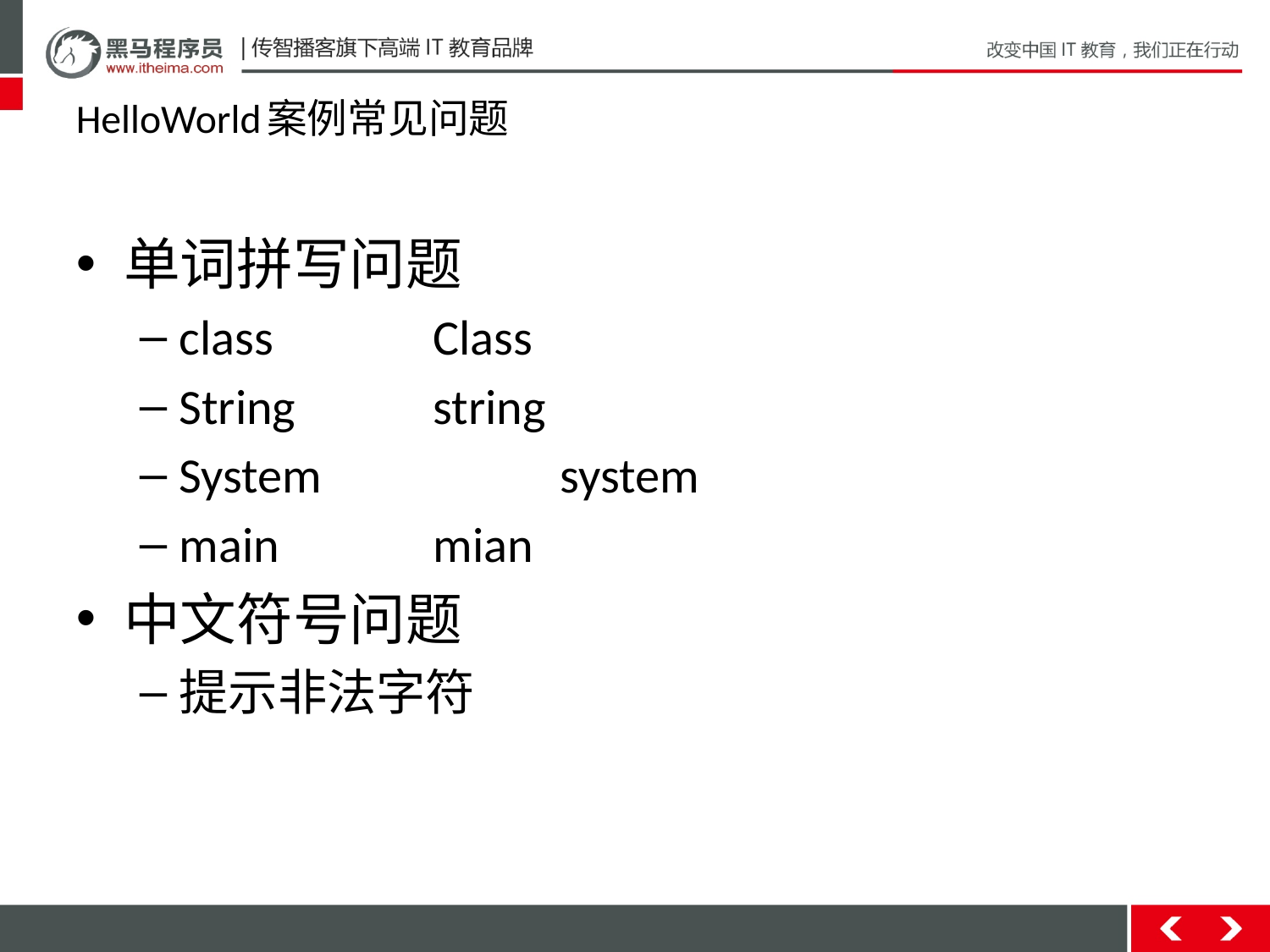

# HelloWorld案例常见问题
单词拼写问题
class		Class
String		string
System		system
main		mian
中文符号问题
提示非法字符